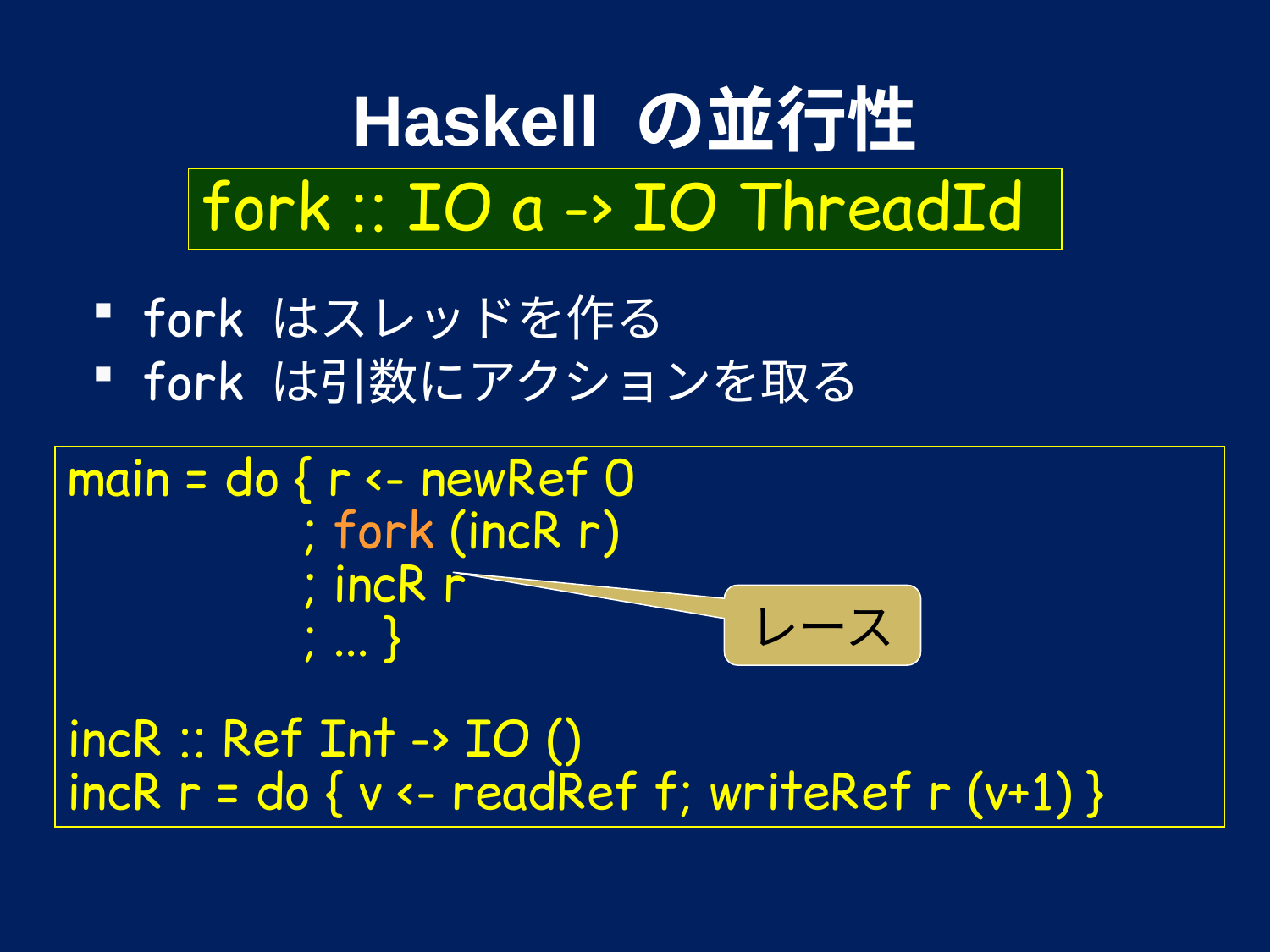

# Haskell の並行性
fork :: IO a -> IO ThreadId
fork はスレッドを作る
fork は引数にアクションを取る

main = do { r <- newRef 0
	; fork (incR r)
	; incR r
	; ... }

incR :: Ref Int -> IO ()
incR r = do { v <- readRef f; writeRef r (v+1) }
レース